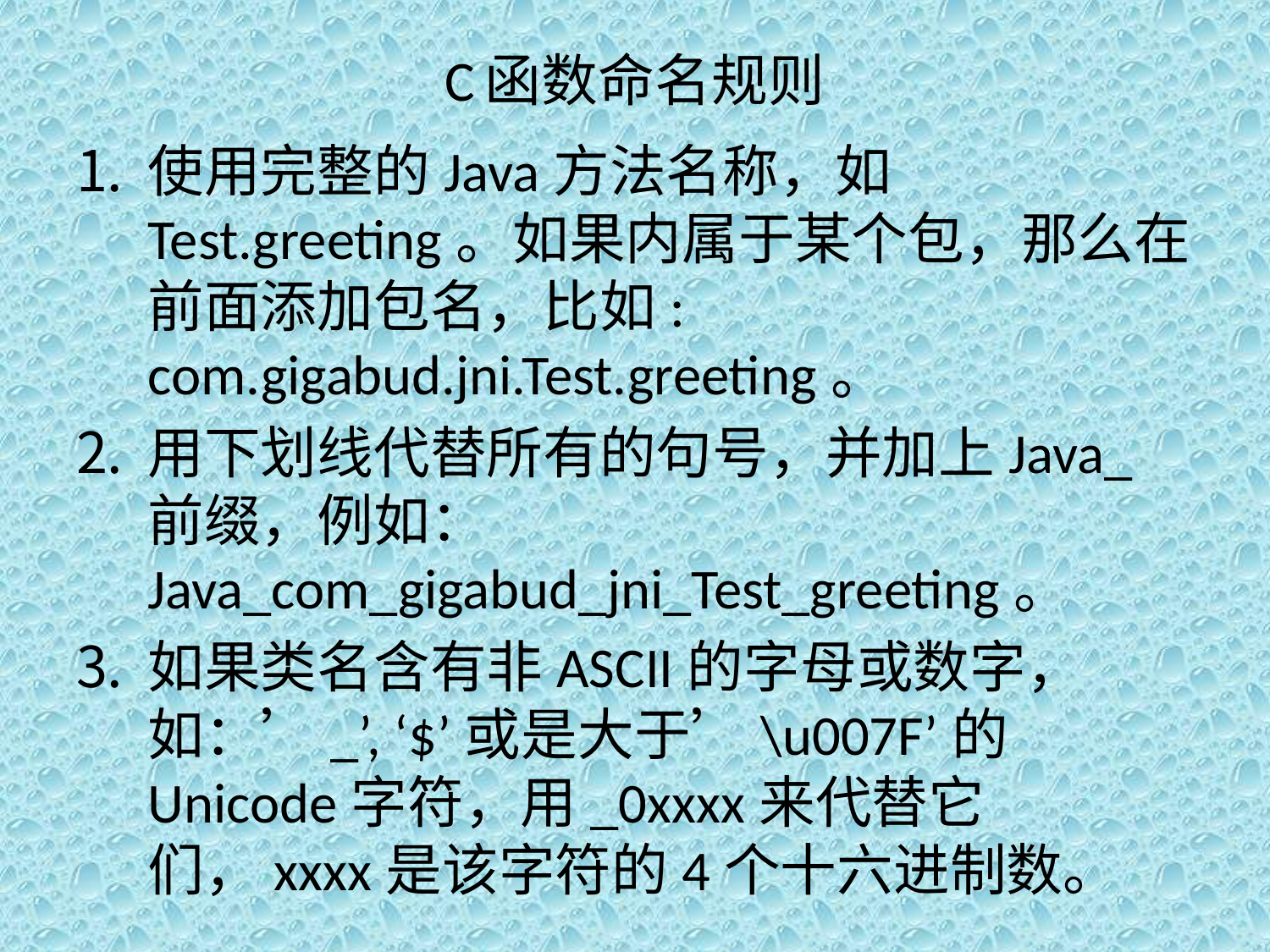

# C函数命名规则
使用完整的Java方法名称，如Test.greeting。如果内属于某个包，那么在前面添加包名，比如: com.gigabud.jni.Test.greeting。
用下划线代替所有的句号，并加上Java_前缀，例如：Java_com_gigabud_jni_Test_greeting。
如果类名含有非ASCII的字母或数字，如：’_’, ‘$’或是大于’\u007F’的Unicode字符，用_0xxxx来代替它们，xxxx是该字符的4个十六进制数。